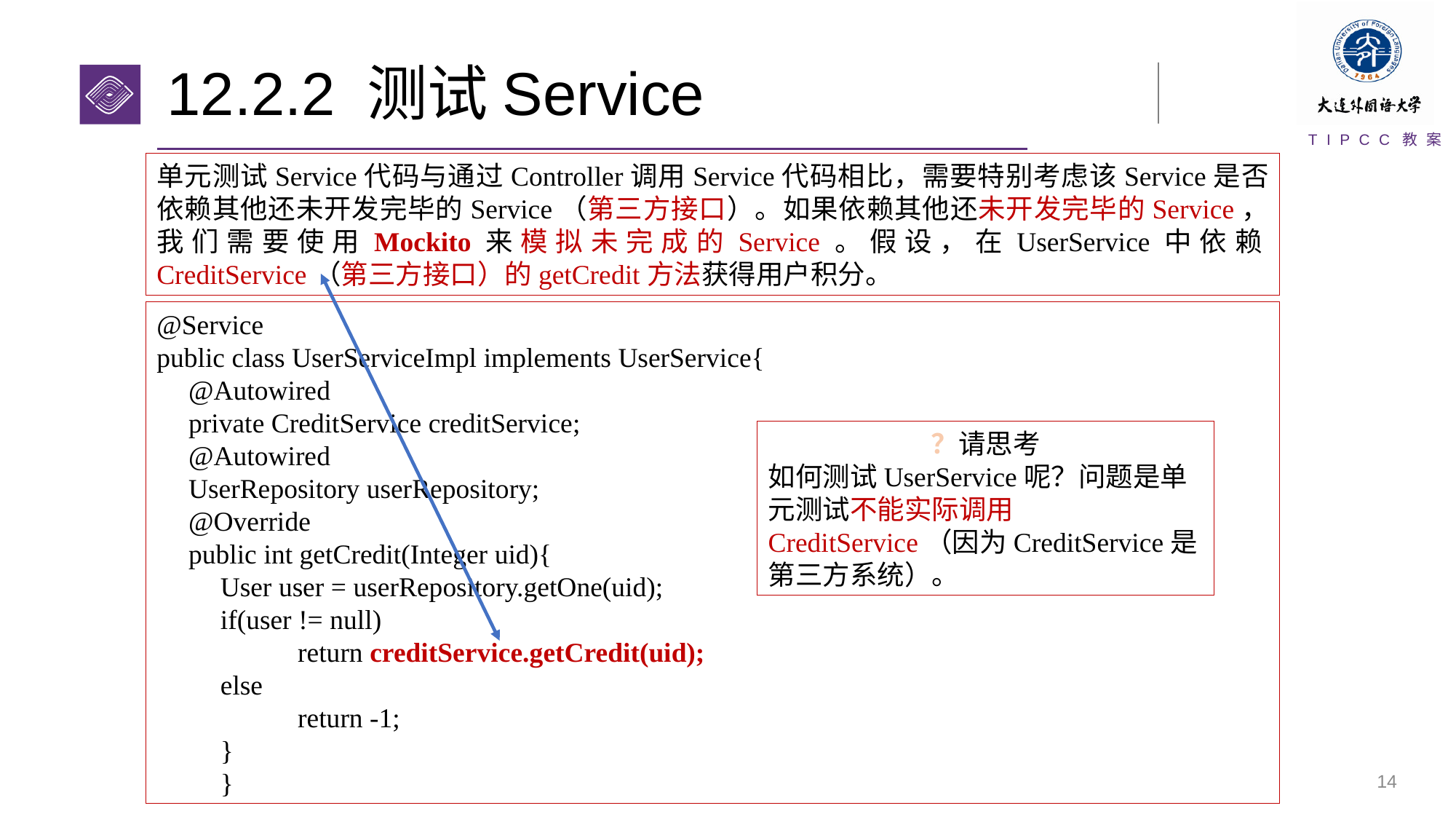

# 12.2.2 测试Service
单元测试Service代码与通过Controller调用Service代码相比，需要特别考虑该Service是否依赖其他还未开发完毕的Service（第三方接口）。如果依赖其他还未开发完毕的Service，我们需要使用Mockito来模拟未完成的Service。假设，在UserService中依赖CreditService（第三方接口）的getCredit方法获得用户积分。
@Service
public class UserServiceImpl implements UserService{
@Autowired
private CreditService creditService;
@Autowired
UserRepository userRepository;
@Override
public int getCredit(Integer uid){
User user = userRepository.getOne(uid);
if(user != null)
	return creditService.getCredit(uid);
else
	return -1;
}
}
？请思考
如何测试UserService呢？问题是单元测试不能实际调用CreditService（因为CreditService是第三方系统）。
14